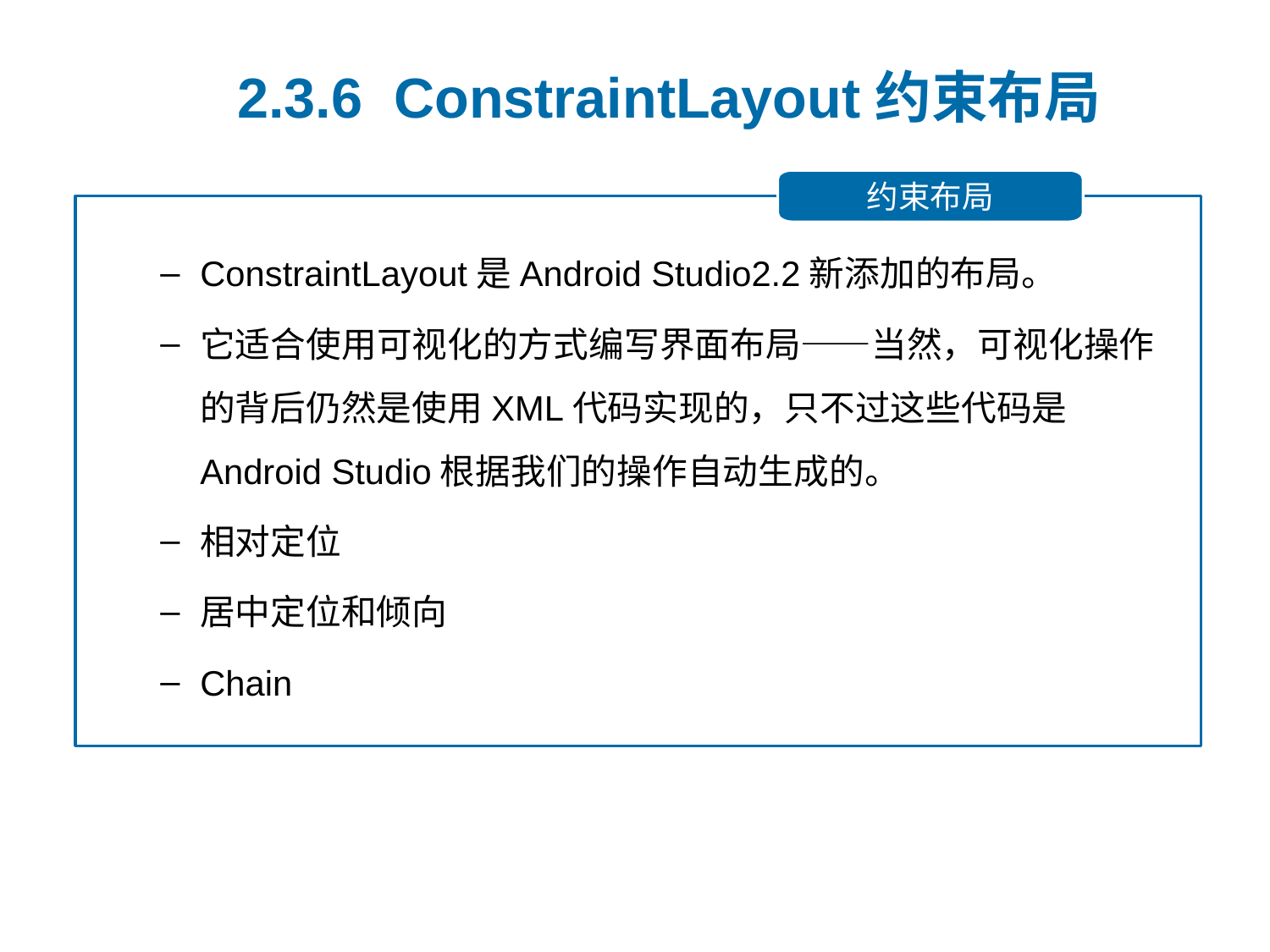

2.3.6  ConstraintLayout约束布局
约束布局

ConstraintLayout是Android Studio2.2新添加的布局。
它适合使用可视化的方式编写界面布局——当然，可视化操作的背后仍然是使用XML代码实现的，只不过这些代码是Android Studio根据我们的操作自动生成的。
相对定位
居中定位和倾向
Chain